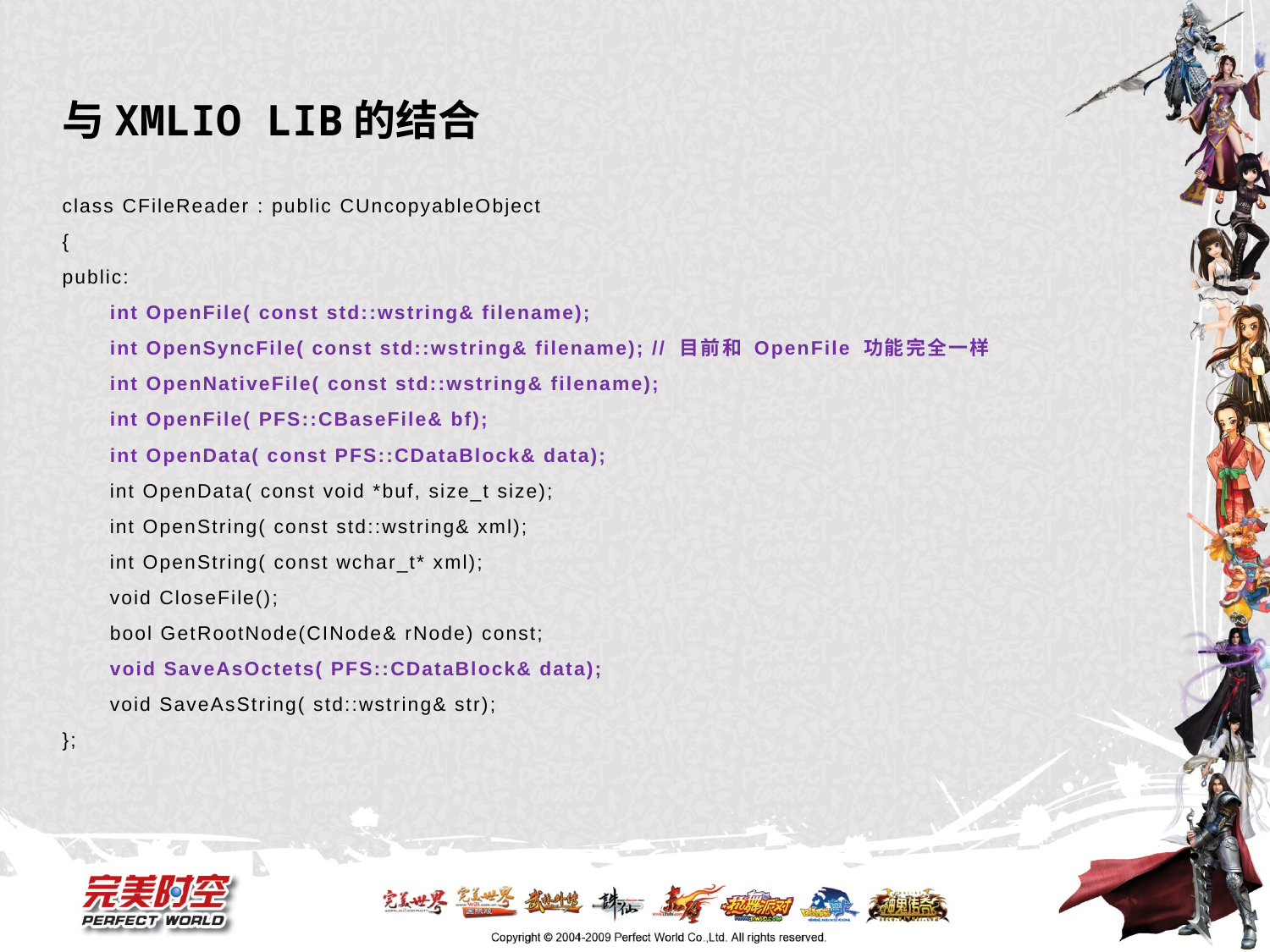

# 与XMLIO LIB的结合
class CFileReader : public CUncopyableObject
{
public:
	int OpenFile( const std::wstring& filename);
	int OpenSyncFile( const std::wstring& filename); // 目前和 OpenFile 功能完全一样
	int OpenNativeFile( const std::wstring& filename);
	int OpenFile( PFS::CBaseFile& bf);
	int OpenData( const PFS::CDataBlock& data);
	int OpenData( const void *buf, size_t size);
	int OpenString( const std::wstring& xml);
	int OpenString( const wchar_t* xml);
	void CloseFile();
 	bool GetRootNode(CINode& rNode) const;
	void SaveAsOctets( PFS::CDataBlock& data);
	void SaveAsString( std::wstring& str);
};